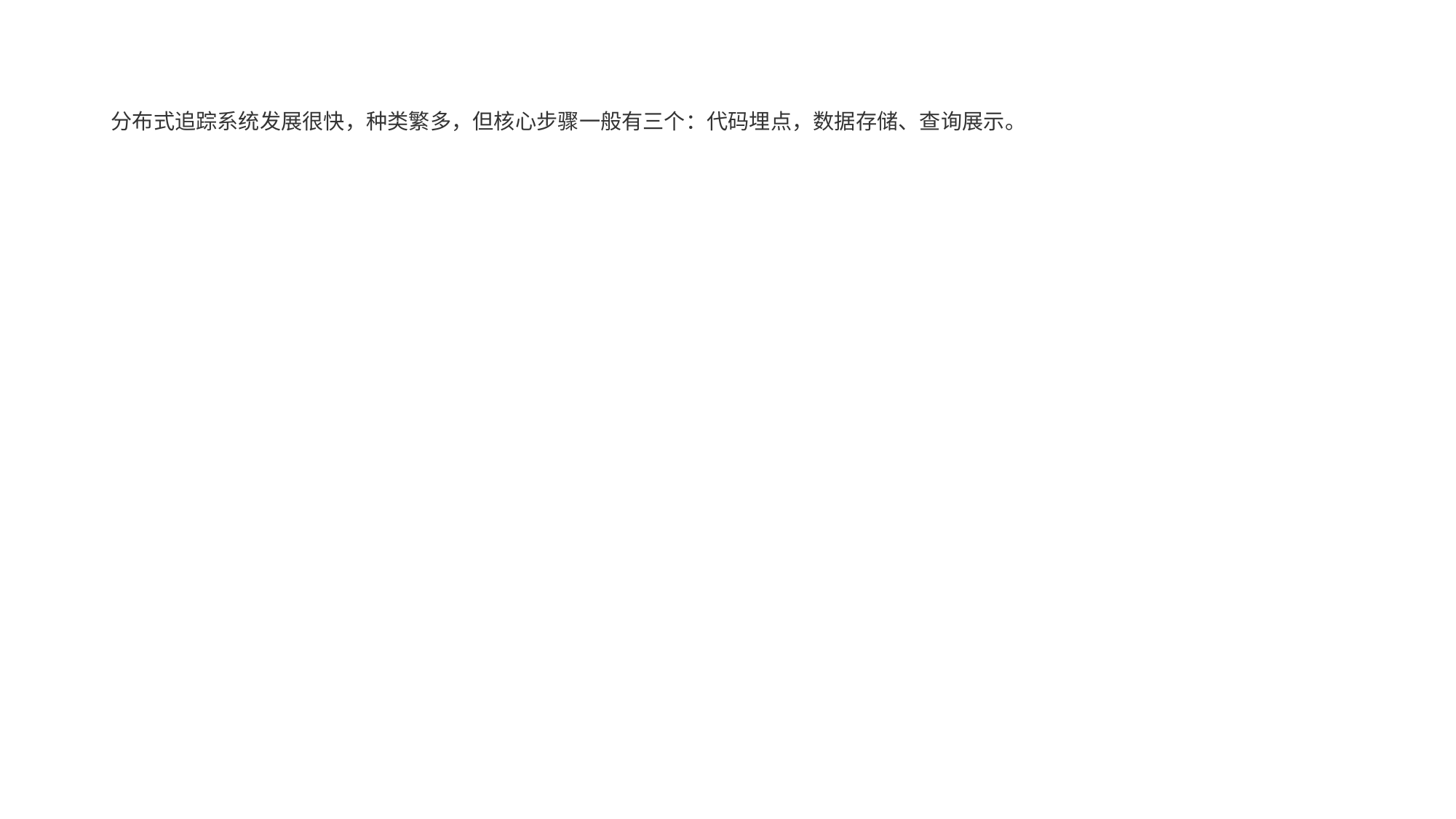

# 分布式追踪系统发展很快，种类繁多，但核心步骤一般有三个：代码埋点，数据存储、查询展示。